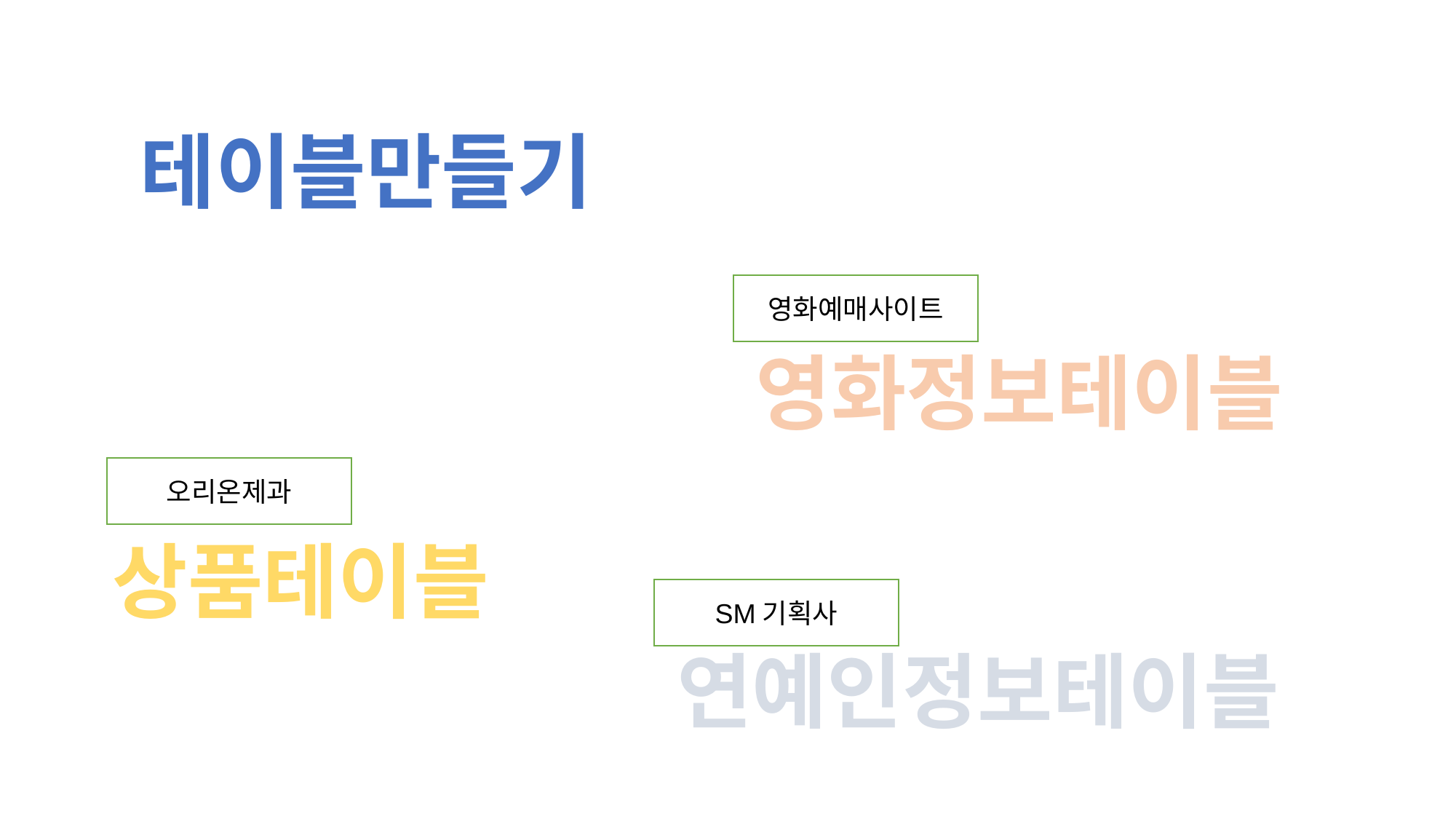

테이블만들기
영화예매사이트
영화정보테이블
오리온제과
상품테이블
SM기획사
연예인정보테이블